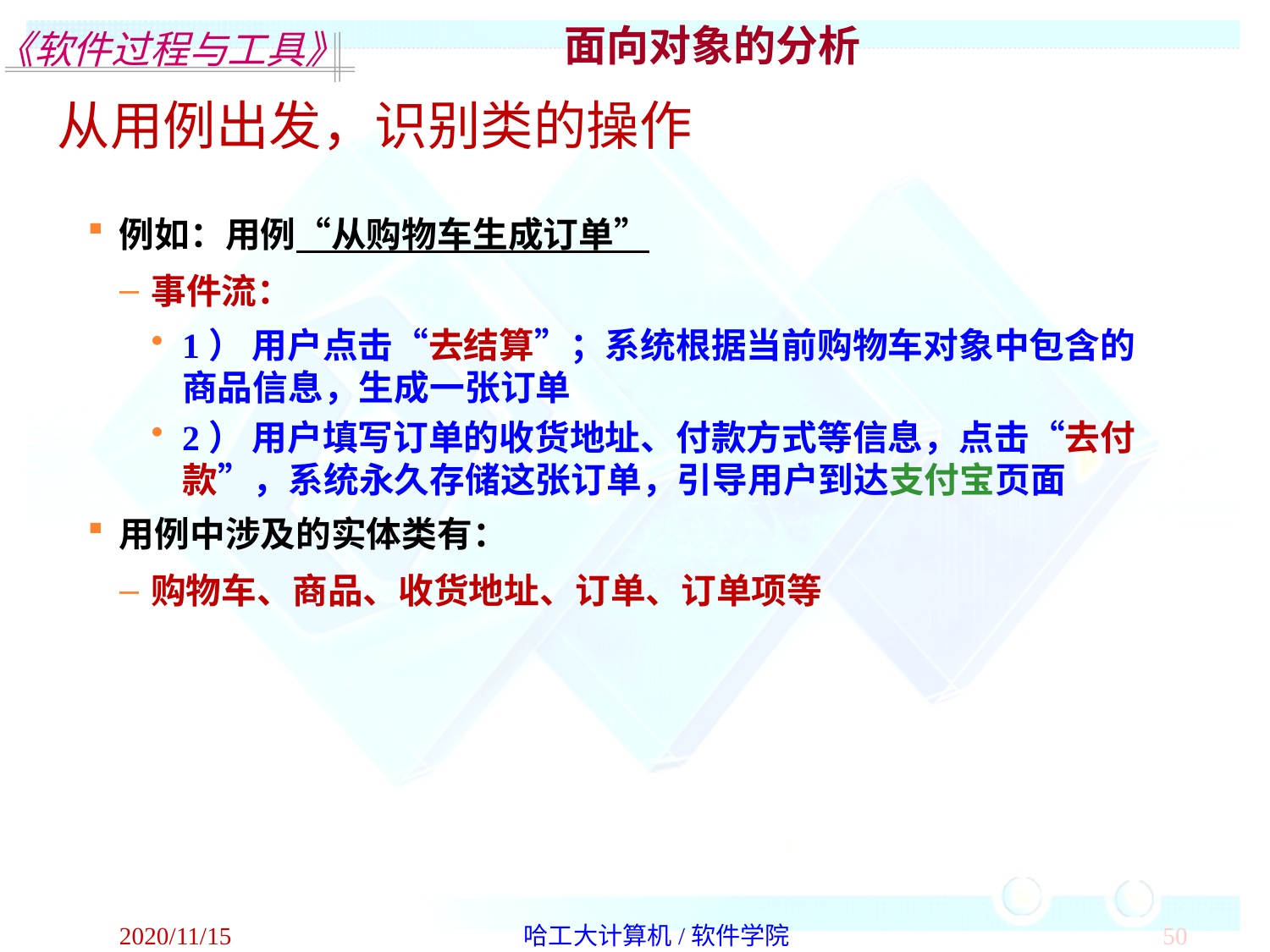

面向对象的分析
从用例出发，识别类的操作
例如：用例“从购物车生成订单”
事件流：
1） 用户点击“去结算”；系统根据当前购物车对象中包含的商品信息，生成一张订单
2） 用户填写订单的收货地址、付款方式等信息，点击“去付款”，系统永久存储这张订单，引导用户到达支付宝页面
用例中涉及的实体类有：
购物车、商品、收货地址、订单、订单项等